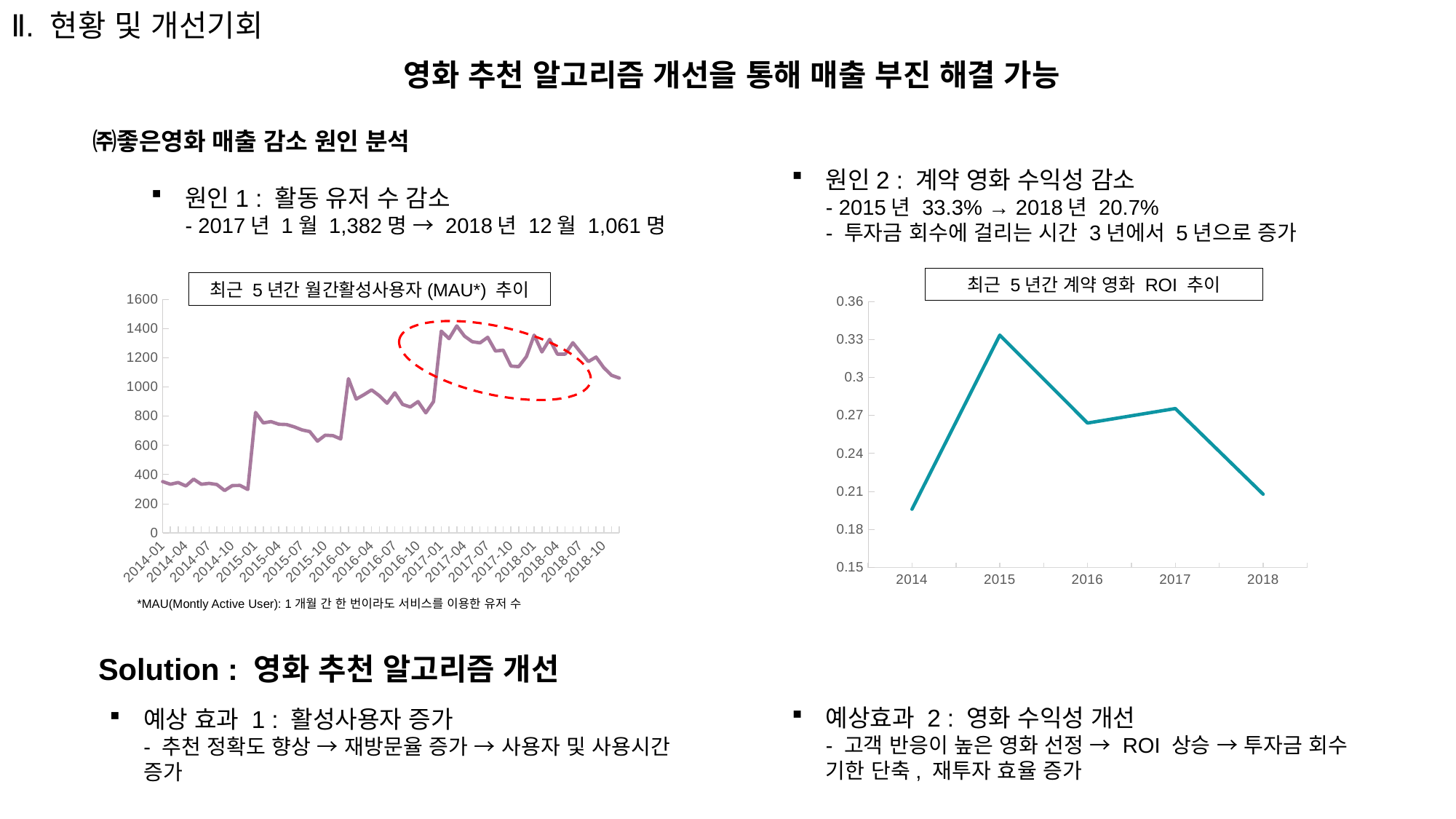

# Ⅱ. 현황 및 개선기회
영화 추천 알고리즘 개선을 통해 매출 부진 해결 가능
㈜좋은영화 매출 감소 원인 분석
원인2 : 계약 영화 수익성 감소
- 2015년 33.3% → 2018년 20.7%
- 투자금 회수에 걸리는 시간 3년에서 5년으로 증가
원인1 : 활동 유저 수 감소
- 2017년 1월 1,382명 → 2018년 12월 1,061명

최근 5년간 계약 영화 ROI 추이
최근 5년간 월간활성사용자(MAU*) 추이

### Chart

| Category |  |
|---|---|
| 2014-01 | 352.0 |
| 2014-02 | 334.0 |
| 2014-03 | 346.0 |
| 2014-04 | 322.0 |
| 2014-05 | 369.0 |
| 2014-06 | 334.0 |
| 2014-07 | 340.0 |
| 2014-08 | 332.0 |
| 2014-09 | 291.0 |
| 2014-10 | 325.0 |
| 2014-11 | 326.0 |
| 2014-12 | 298.0 |
| 2015-01 | 826.0 |
| 2015-02 | 754.0 |
| 2015-03 | 763.0 |
| 2015-04 | 745.0 |
| 2015-05 | 743.0 |
| 2015-06 | 727.0 |
| 2015-07 | 706.0 |
| 2015-08 | 695.0 |
| 2015-09 | 629.0 |
| 2015-10 | 670.0 |
| 2015-11 | 667.0 |
| 2015-12 | 644.0 |
| 2016-01 | 1057.0 |
| 2016-02 | 917.0 |
| 2016-03 | 947.0 |
| 2016-04 | 980.0 |
| 2016-05 | 940.0 |
| 2016-06 | 889.0 |
| 2016-07 | 960.0 |
| 2016-08 | 881.0 |
| 2016-09 | 863.0 |
| 2016-10 | 900.0 |
| 2016-11 | 823.0 |
| 2016-12 | 900.0 |
| 2017-01 | 1382.0 |
| 2017-02 | 1331.0 |
| 2017-03 | 1418.0 |
| 2017-04 | 1348.0 |
| 2017-05 | 1310.0 |
| 2017-06 | 1302.0 |
| 2017-07 | 1340.0 |
| 2017-08 | 1246.0 |
| 2017-09 | 1252.0 |
| 2017-10 | 1143.0 |
| 2017-11 | 1139.0 |
| 2017-12 | 1208.0 |
| 2018-01 | 1355.0 |
| 2018-02 | 1240.0 |
| 2018-03 | 1326.0 |
| 2018-04 | 1225.0 |
| 2018-05 | 1225.0 |
| 2018-06 | 1303.0 |
| 2018-07 | 1237.0 |
| 2018-08 | 1174.0 |
| 2018-09 | 1205.0 |
| 2018-10 | 1132.0 |
| 2018-11 | 1080.0 |
| 2018-12 | 1061.0 |

### Chart

| Category |  |
|---|---|
| 2014 | 0.19603 |
| 2015 | 0.33342 |
| 2016 | 0.264045 |
| 2017 | 0.27547 |
| 2018 | 0.207877 |
*MAU(Montly Active User): 1개월 간 한 번이라도 서비스를 이용한 유저 수
Solution : 영화 추천 알고리즘 개선
예상효과 2 : 영화 수익성 개선
- 고객 반응이 높은 영화 선정 → ROI 상승 → 투자금 회수 기한 단축, 재투자 효율 증가
예상 효과 1 : 활성사용자 증가
- 추천 정확도 향상 → 재방문율 증가 → 사용자 및 사용시간 증가